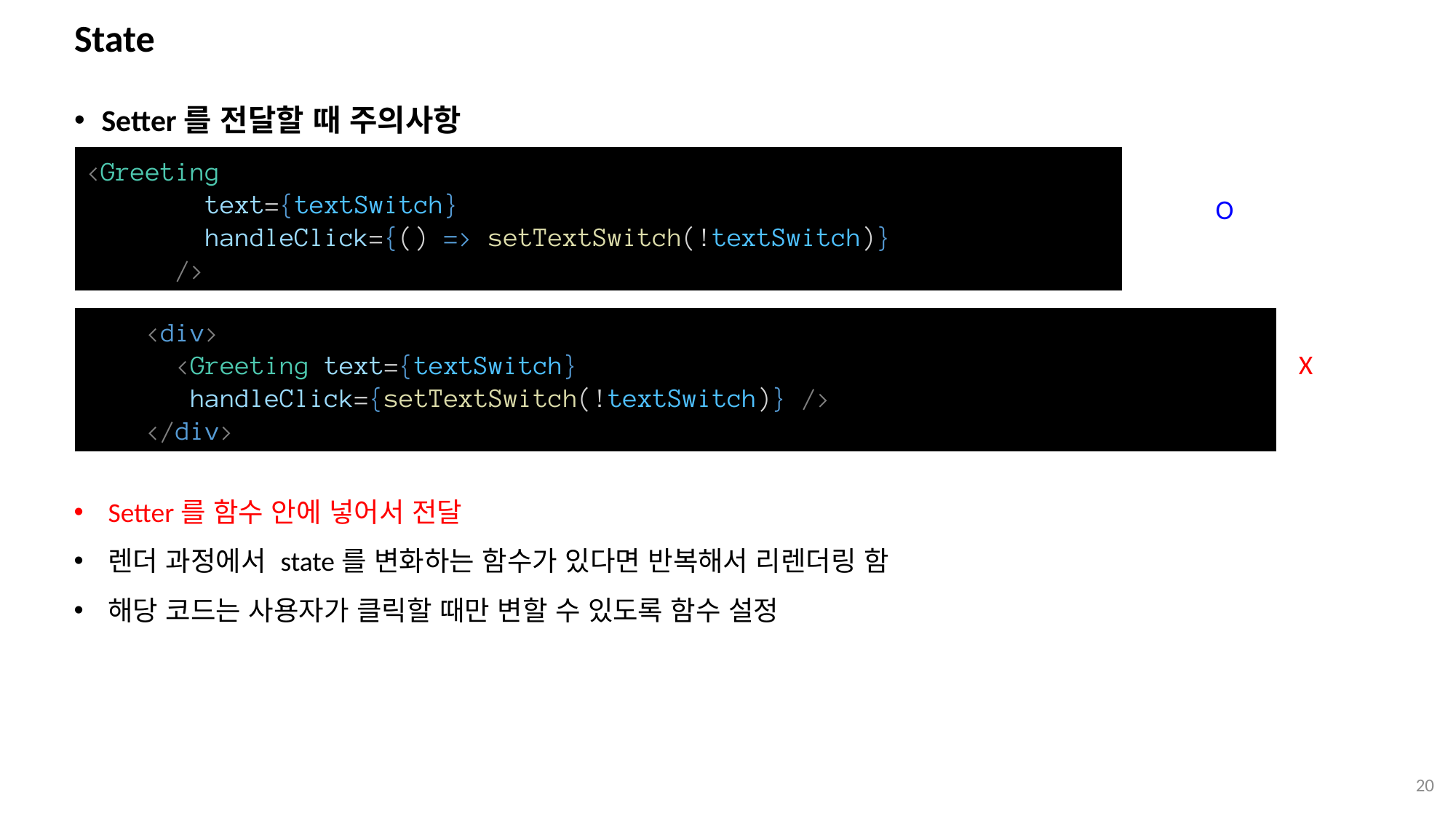

# State
Setter를 전달할 때 주의사항

<Greeting
        text={textSwitch}
        handleClick={() => setTextSwitch(!textSwitch)}
      />
O
    <div>
      <Greeting text={textSwitch}
       handleClick={setTextSwitch(!textSwitch)} />
    </div>
X
Setter를 함수 안에 넣어서 전달
렌더 과정에서 state를 변화하는 함수가 있다면 반복해서 리렌더링 함
해당 코드는 사용자가 클릭할 때만 변할 수 있도록 함수 설정
20